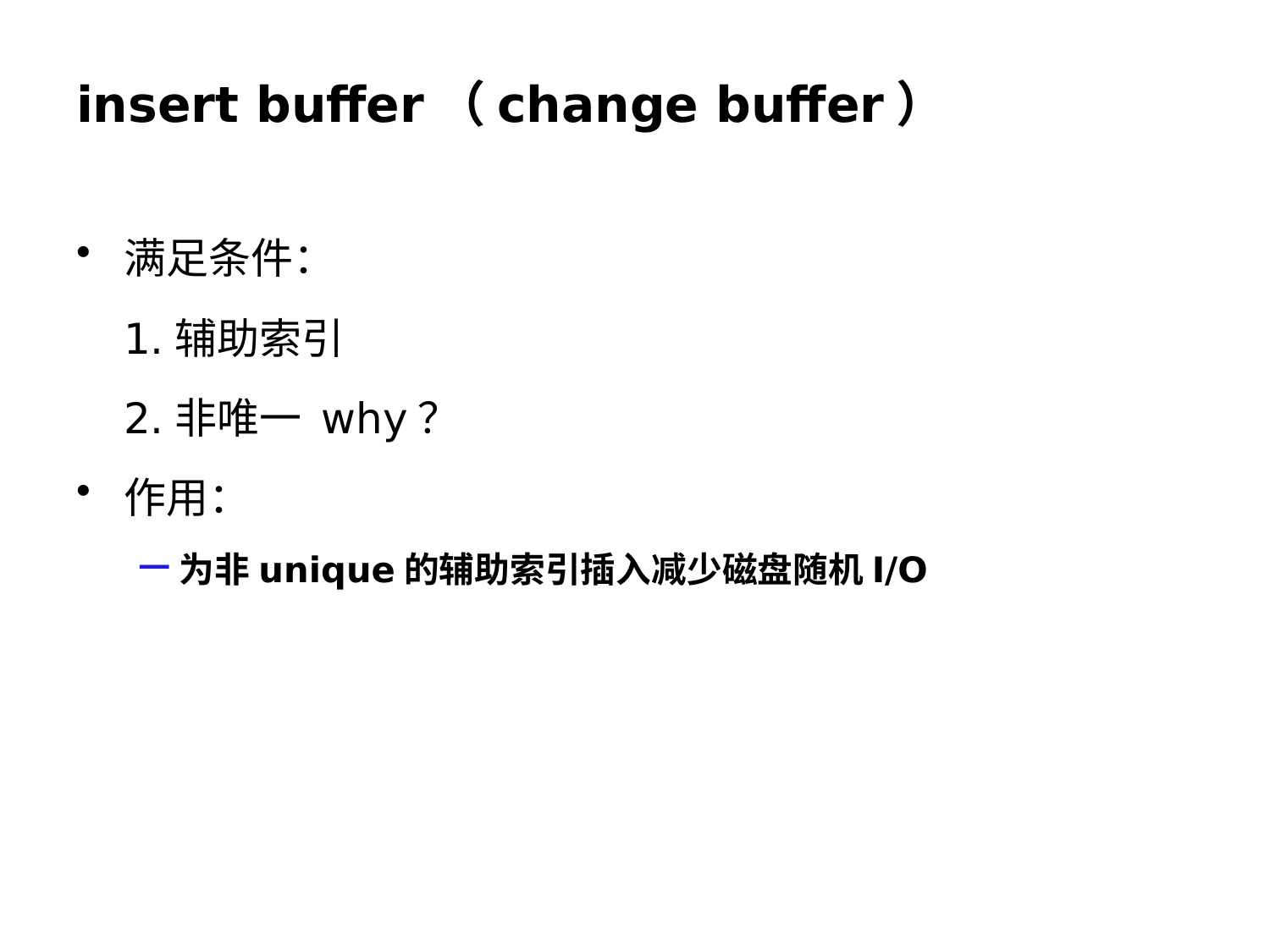

# insert buffer（change buffer）
满足条件：
	1.辅助索引
	2.非唯一 why？
作用：
为非unique的辅助索引插入减少磁盘随机I/O